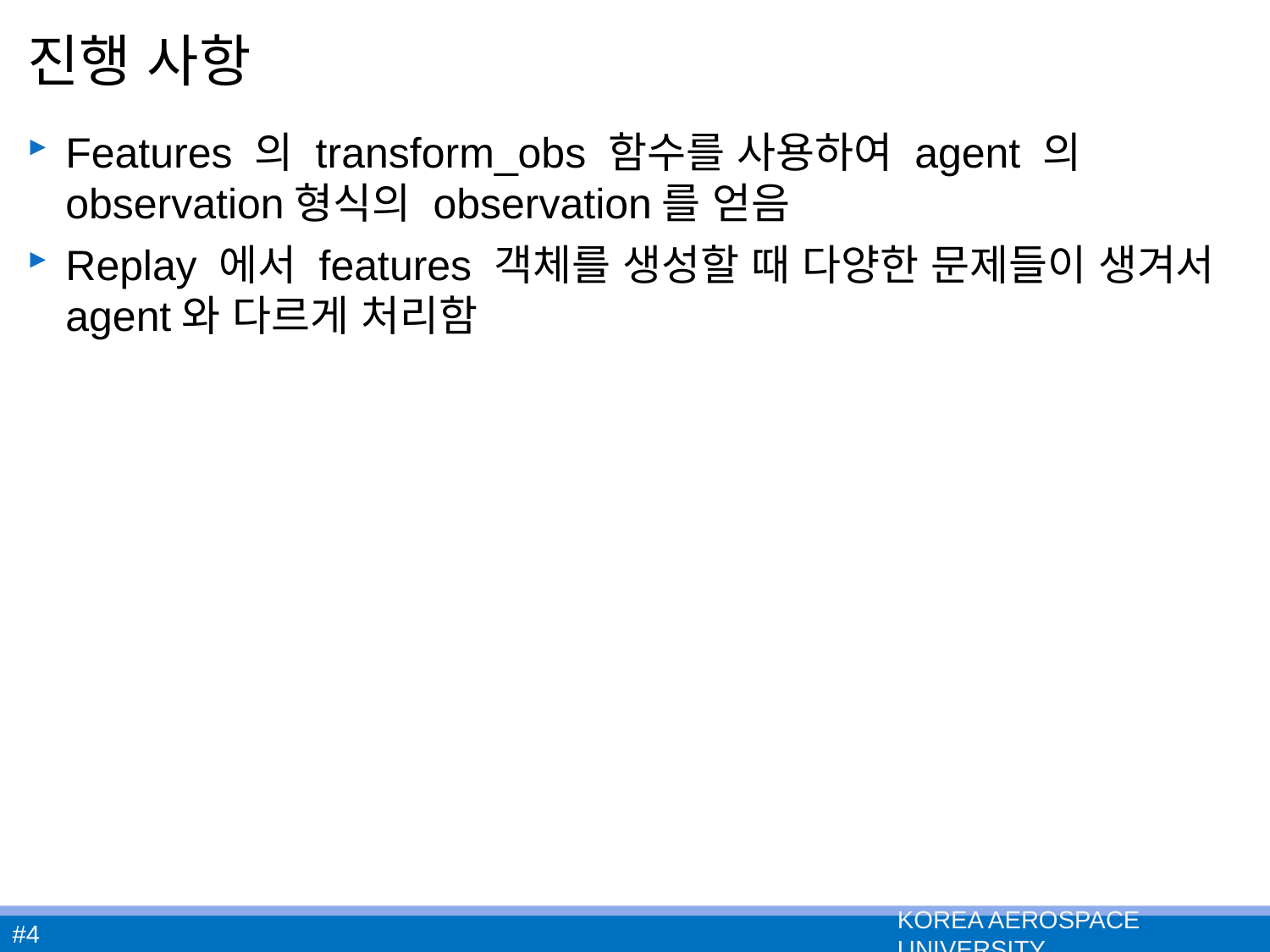

# 진행 사항
Features 의 transform_obs 함수를 사용하여 agent 의 observation형식의 observation를 얻음
Replay 에서 features 객체를 생성할 때 다양한 문제들이 생겨서 agent와 다르게 처리함
#4